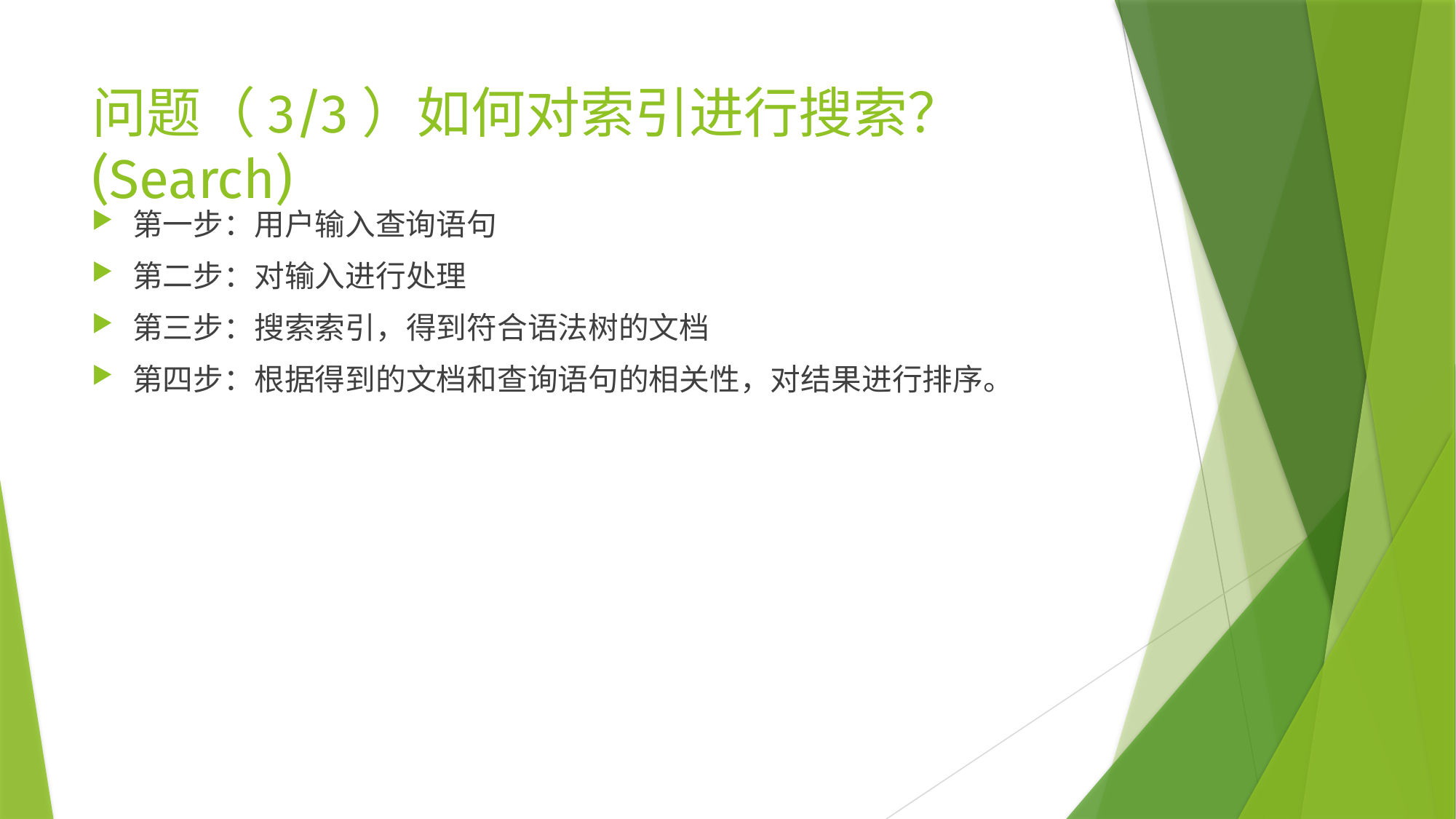

# 问题（3/3）如何对索引进行搜索？(Search)
第一步：用户输入查询语句
第二步：对输入进行处理
第三步：搜索索引，得到符合语法树的文档
第四步：根据得到的文档和查询语句的相关性，对结果进行排序。